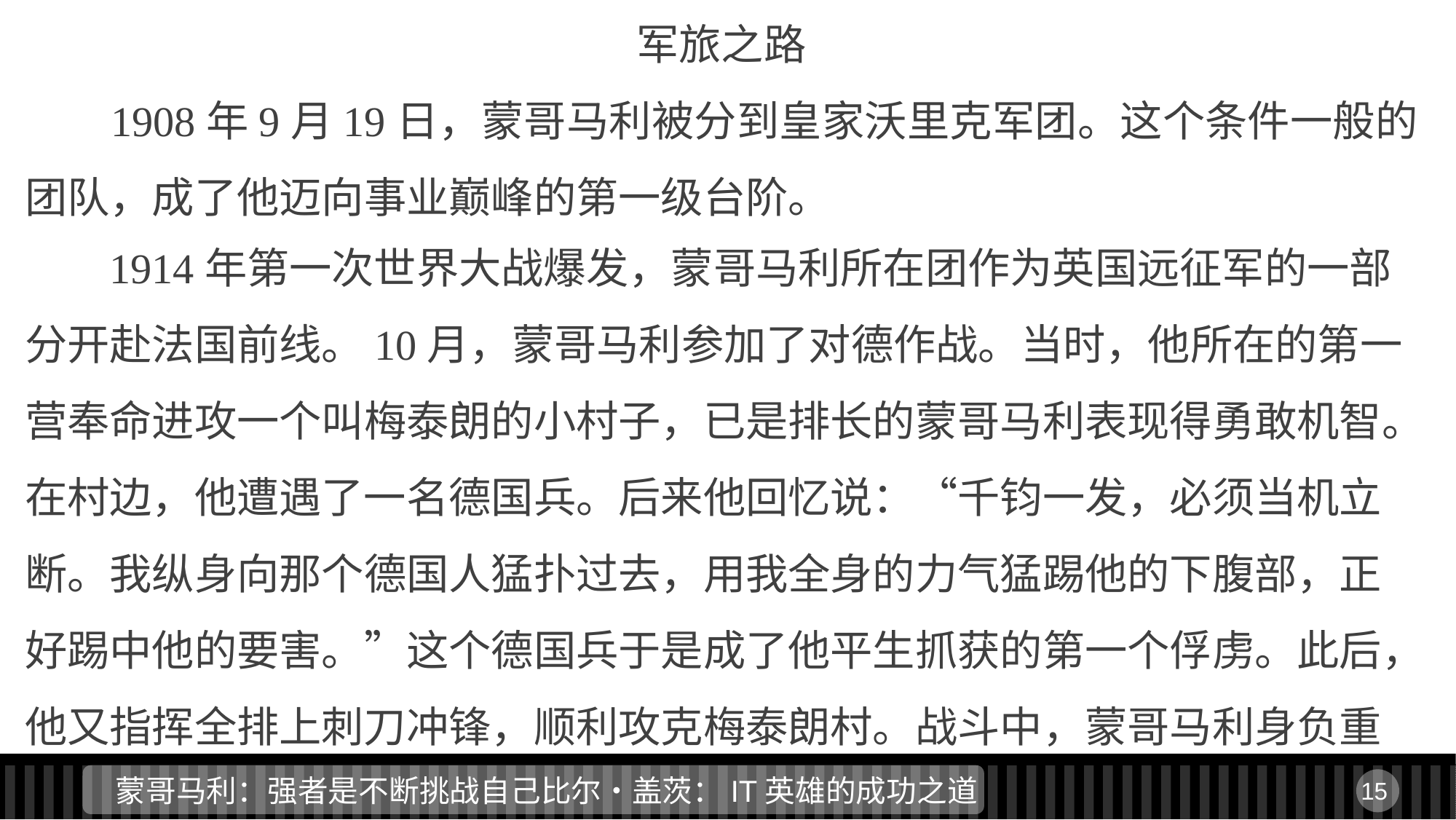

军旅之路
        1908年9月19日，蒙哥马利被分到皇家沃里克军团。这个条件一般的团队，成了他迈向事业巅峰的第一级台阶。
        1914年第一次世界大战爆发，蒙哥马利所在团作为英国远征军的一部分开赴法国前线。10月，蒙哥马利参加了对德作战。当时，他所在的第一营奉命进攻一个叫梅泰朗的小村子，已是排长的蒙哥马利表现得勇敢机智。在村边，他遭遇了一名德国兵。后来他回忆说：“千钧一发，必须当机立断。我纵身向那个德国人猛扑过去，用我全身的力气猛踢他的下腹部，正好踢中他的要害。”这个德国兵于是成了他平生抓获的第一个俘虏。此后，他又指挥全排上刺刀冲锋，顺利攻克梅泰朗村。战斗中，蒙哥马利身负重